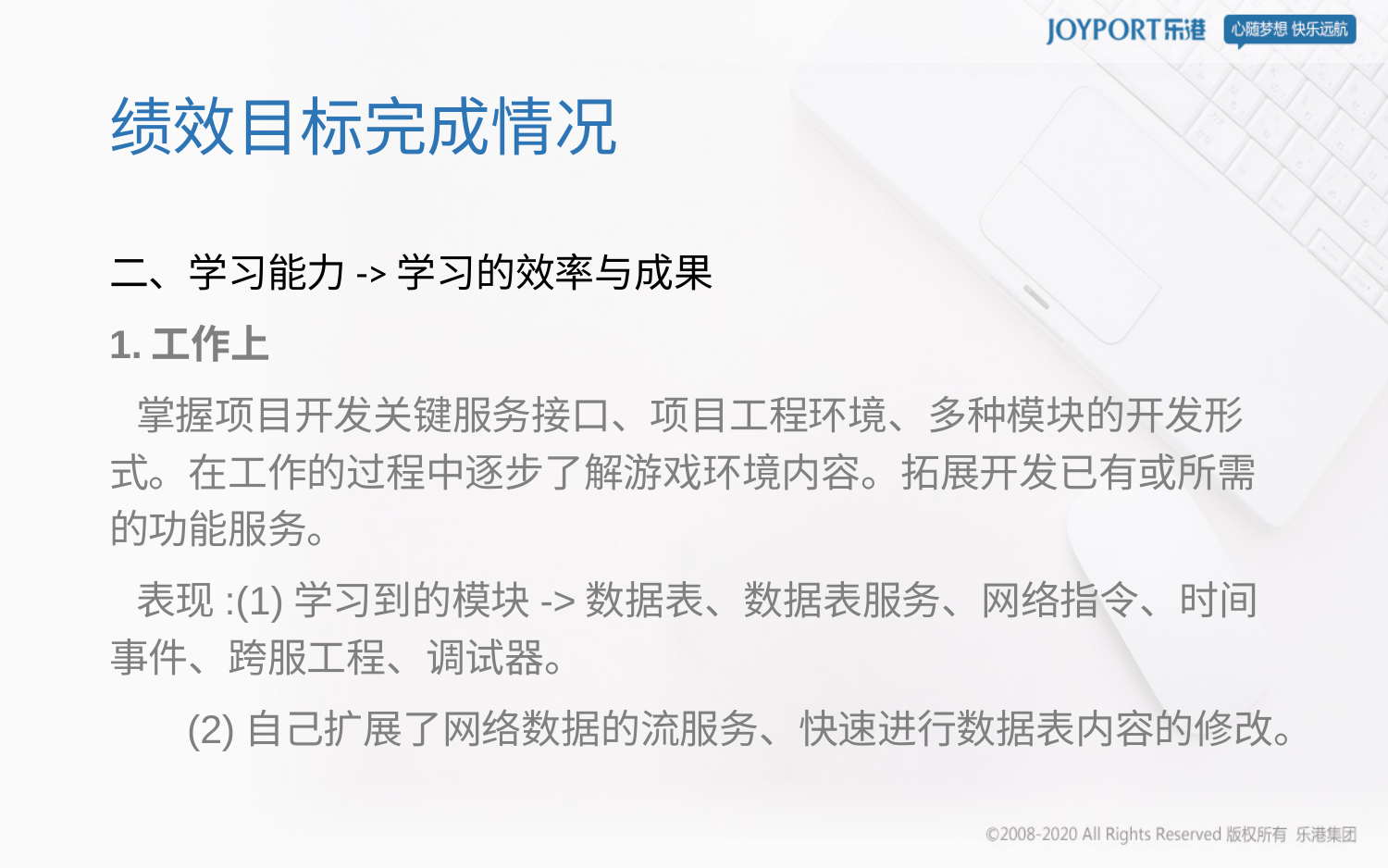

# 绩效目标完成情况
二、学习能力->学习的效率与成果
1.工作上
  掌握项目开发关键服务接口、项目工程环境、多种模块的开发形式。在工作的过程中逐步了解游戏环境内容。拓展开发已有或所需的功能服务。
  表现:(1)学习到的模块->数据表、数据表服务、网络指令、时间事件、跨服工程、调试器。
       (2)自己扩展了网络数据的流服务、快速进行数据表内容的修改。